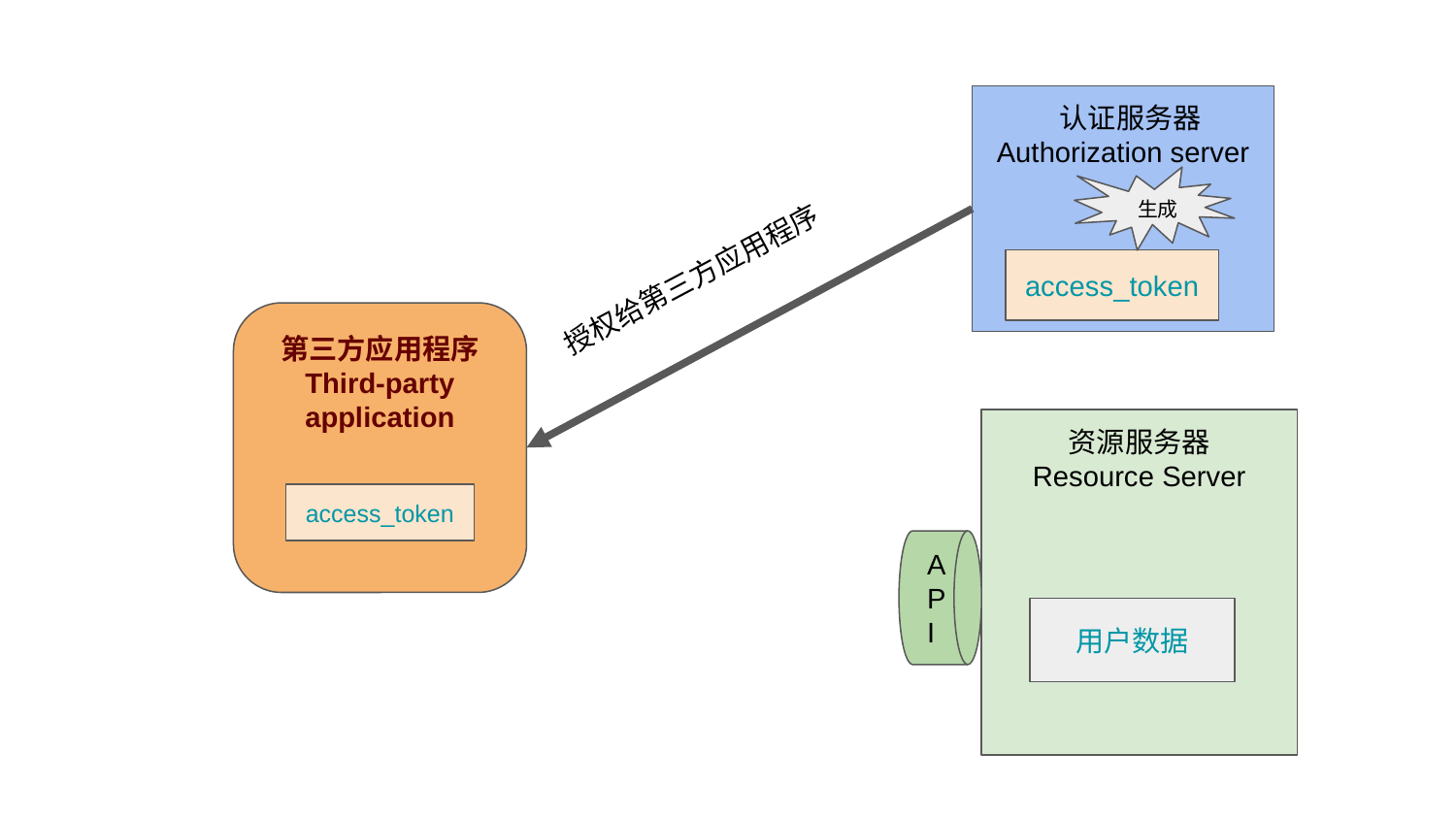

认证服务器
Authorization server
 生成
授权给第三方应用程序
access_token
第三方应用程序
Third-party application
资源服务器
Resource Server
access_token
API
用户数据